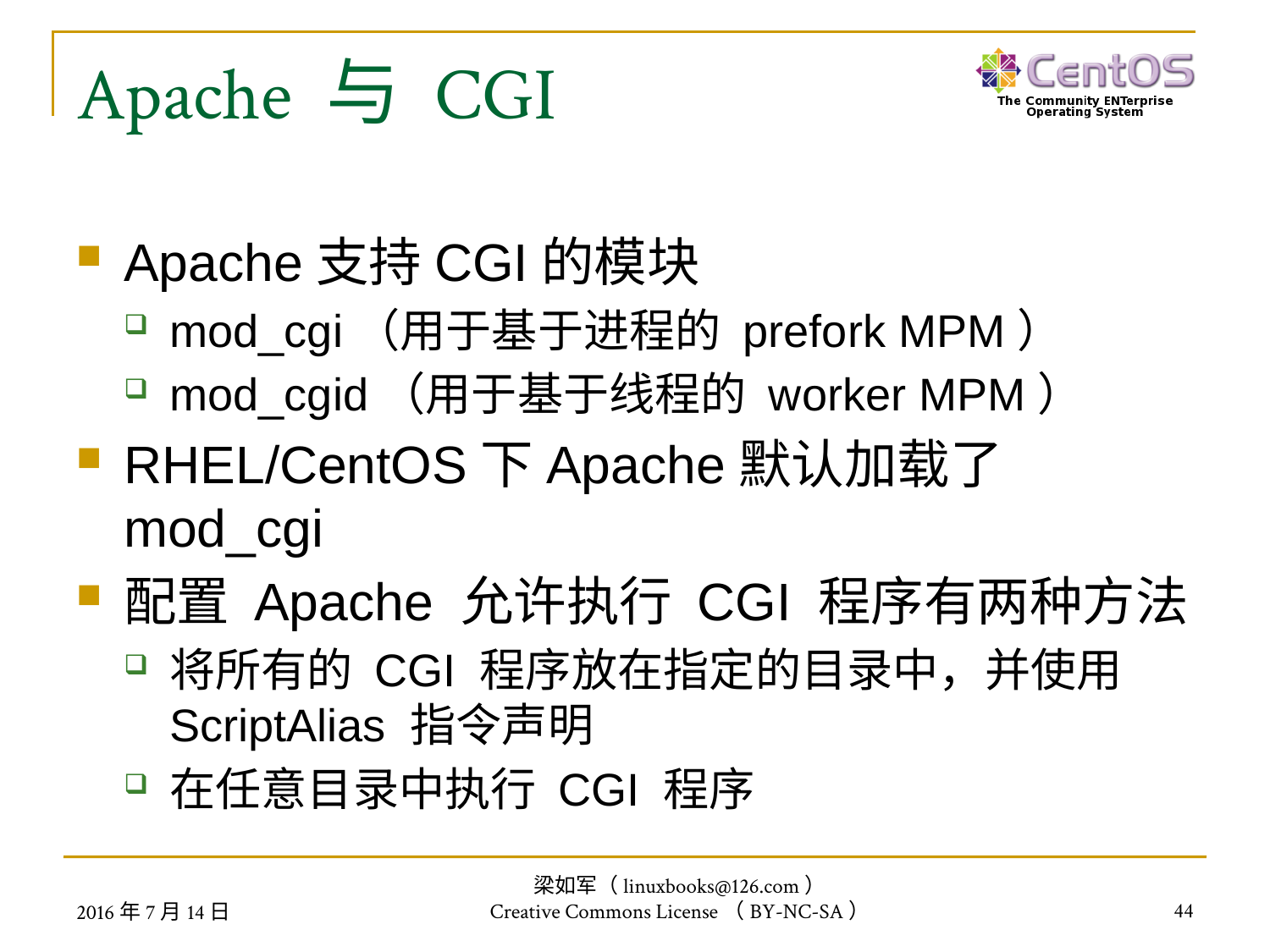

# Apache 与 CGI
Apache支持CGI的模块
mod_cgi（用于基于进程的 prefork MPM）
mod_cgid（用于基于线程的 worker MPM）
RHEL/CentOS下Apache默认加载了mod_cgi
配置 Apache 允许执行 CGI 程序有两种方法
将所有的 CGI 程序放在指定的目录中，并使用 ScriptAlias 指令声明
在任意目录中执行 CGI 程序
梁如军（linuxbooks@126.com）
Creative Commons License（BY-NC-SA）
2016年7月14日
44